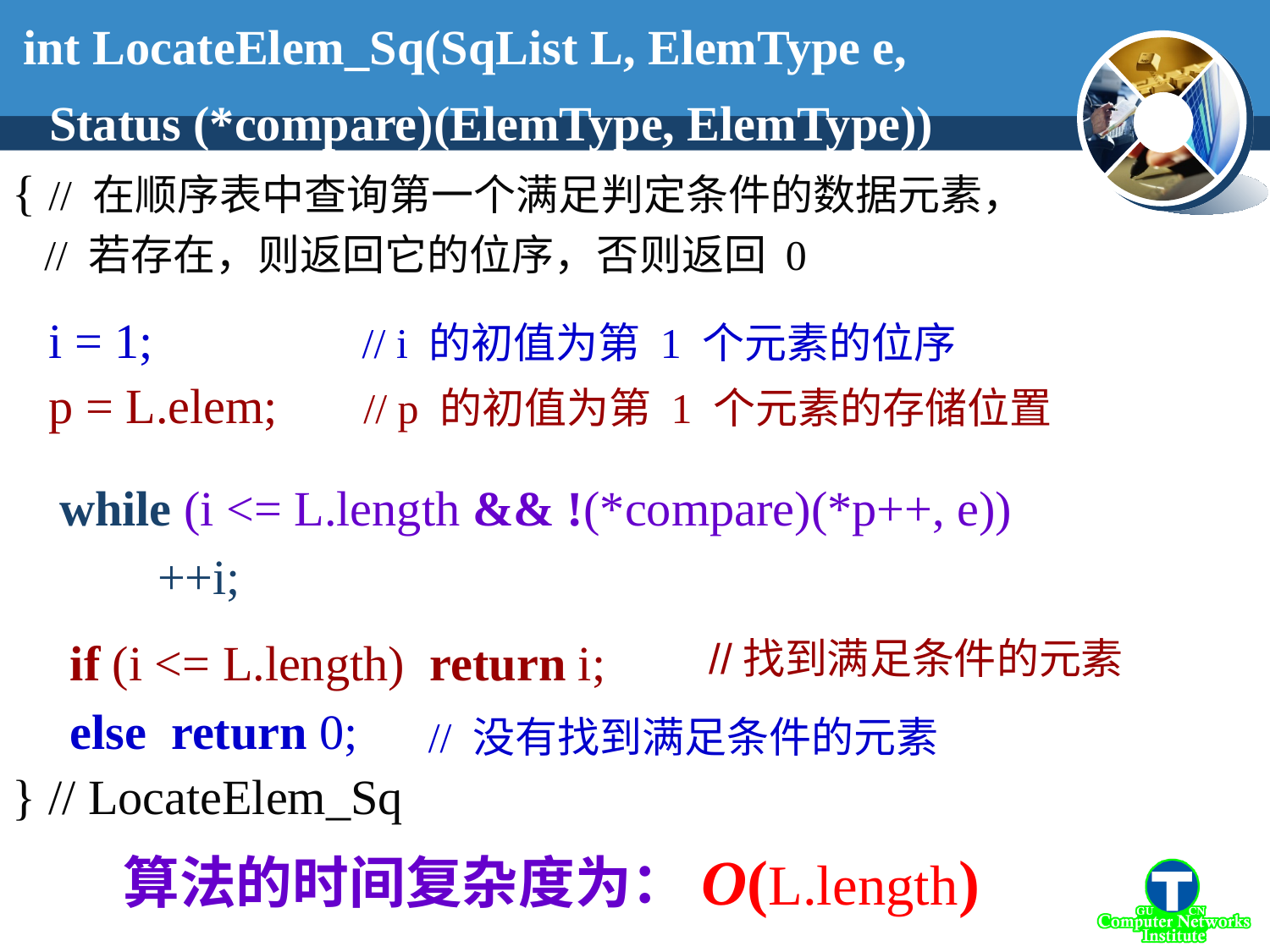

int LocateElem_Sq(SqList L, ElemType e,
   Status (*compare)(ElemType, ElemType))
{ // 在顺序表中查询第一个满足判定条件的数据元素，
   // 若存在，则返回它的位序，否则返回 0

} // LocateElem_Sq
i = 1;                 // i 的初值为第 1 个元素的位序
p = L.elem;       // p 的初值为第 1 个元素的存储位置
while (i <= L.length && !(*compare)(*p++, e))
        ++i;
if (i <= L.length)  return i;
else  return 0;
//找到满足条件的元素
// 没有找到满足条件的元素
  O(L.length)
算法的时间复杂度为：